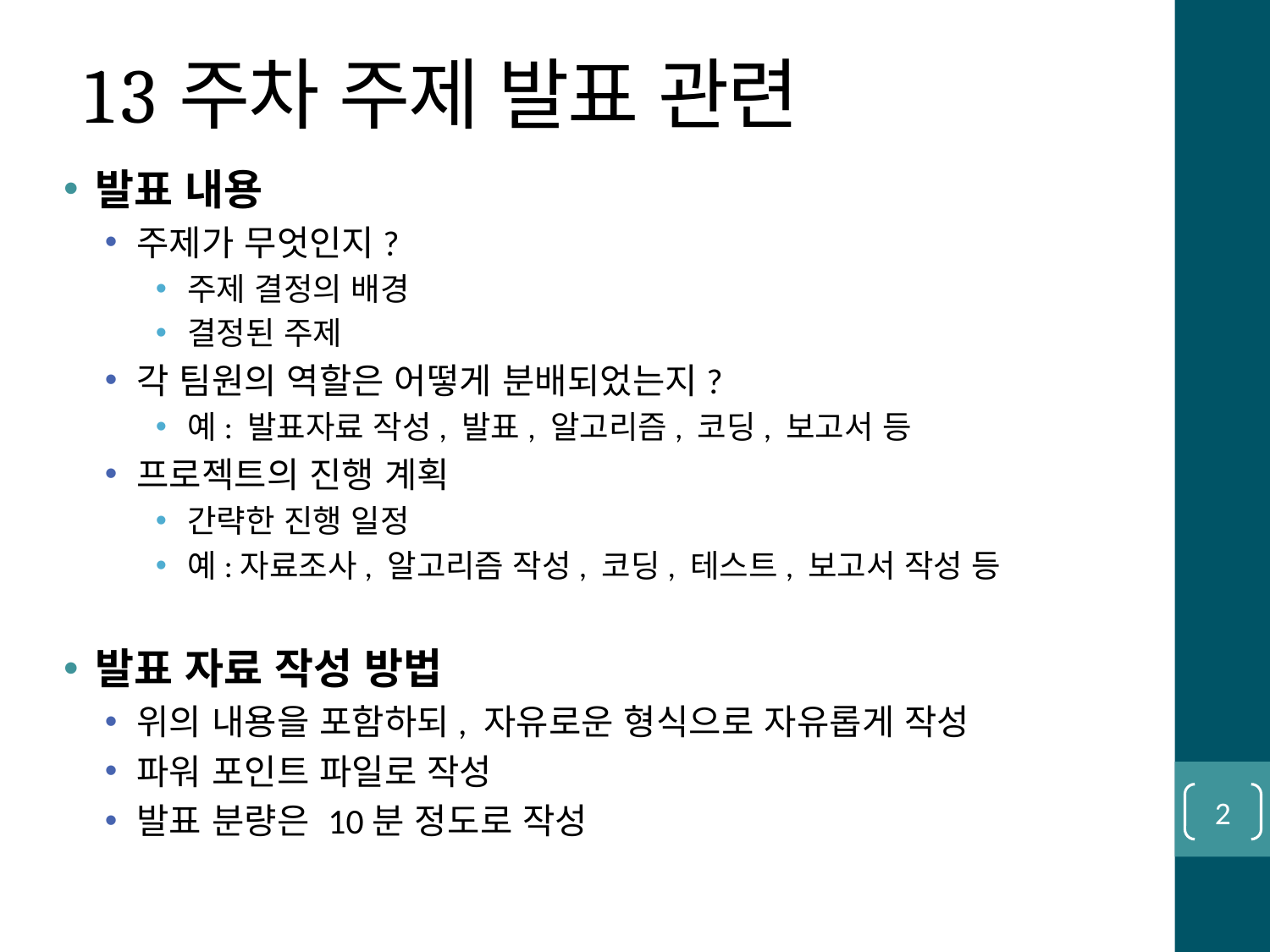

# 13주차 주제 발표 관련
발표 내용
주제가 무엇인지?
주제 결정의 배경
결정된 주제
각 팀원의 역할은 어떻게 분배되었는지?
예: 발표자료 작성, 발표, 알고리즘, 코딩, 보고서 등
프로젝트의 진행 계획
간략한 진행 일정
예:자료조사, 알고리즘 작성, 코딩, 테스트, 보고서 작성 등

발표 자료 작성 방법
위의 내용을 포함하되, 자유로운 형식으로 자유롭게 작성
파워 포인트 파일로 작성
발표 분량은 10분 정도로 작성

2